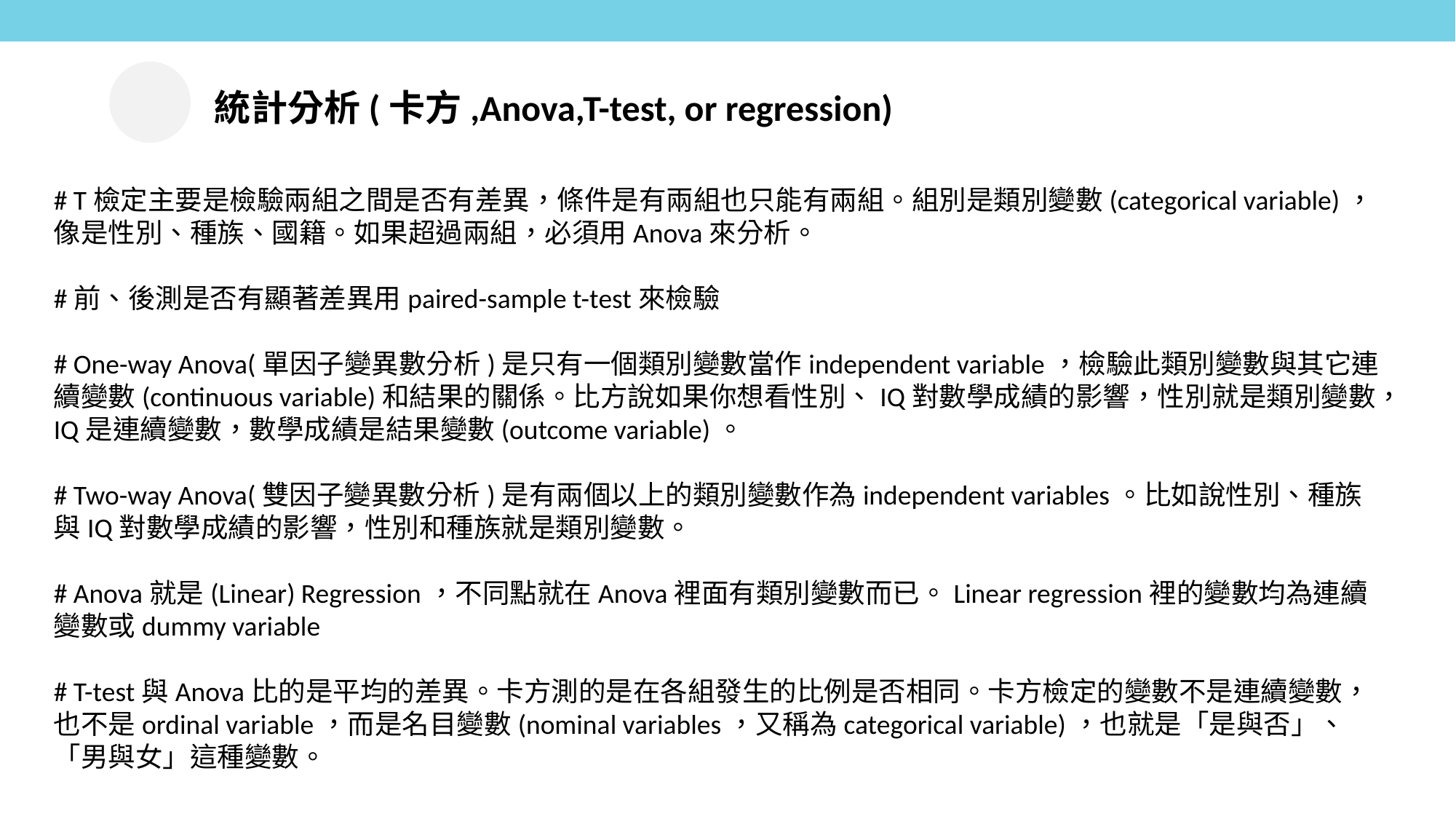

統計分析(卡方,Anova,T-test, or regression)
# T檢定主要是檢驗兩組之間是否有差異，條件是有兩組也只能有兩組。組別是類別變數(categorical variable)，像是性別、種族、國籍。如果超過兩組，必須用Anova來分析。

#前、後測是否有顯著差異用paired-sample t-test來檢驗

# One-way Anova(單因子變異數分析)是只有一個類別變數當作independent variable，檢驗此類別變數與其它連續變數(continuous variable)和結果的關係。比方說如果你想看性別、IQ對數學成績的影響，性別就是類別變數，IQ是連續變數，數學成績是結果變數(outcome variable)。

# Two-way Anova(雙因子變異數分析)是有兩個以上的類別變數作為independent variables。比如說性別、種族與IQ對數學成績的影響，性別和種族就是類別變數。

# Anova就是(Linear) Regression，不同點就在Anova裡面有類別變數而已。Linear regression裡的變數均為連續變數或dummy variable

# T-test與Anova比的是平均的差異。卡方測的是在各組發生的比例是否相同。卡方檢定的變數不是連續變數，也不是ordinal variable，而是名目變數(nominal variables，又稱為categorical variable)，也就是「是與否」、「男與女」這種變數。